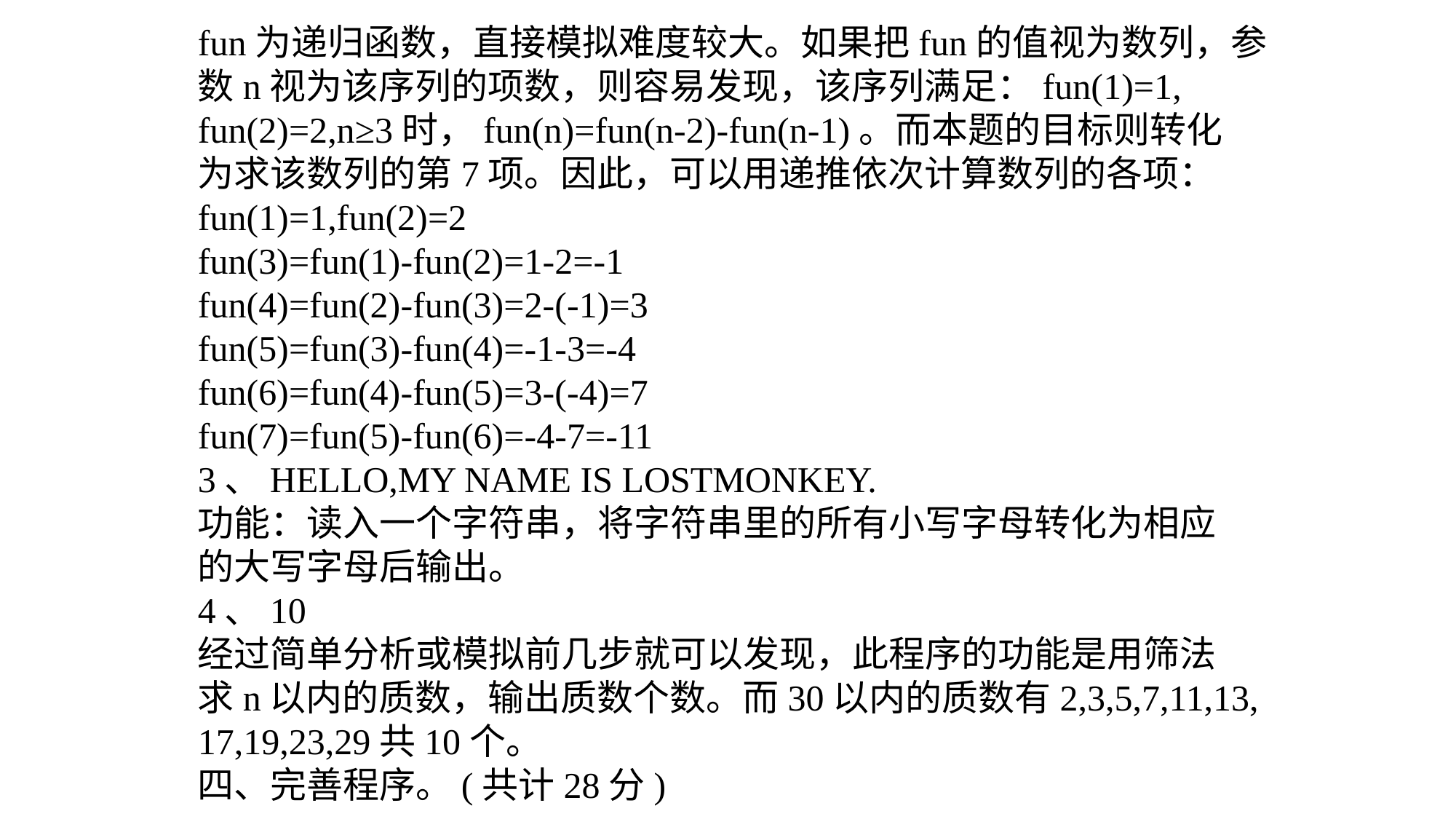

fun为递归函数，直接模拟难度较大。如果把fun的值视为数列，参
数n视为该序列的项数，则容易发现，该序列满足：fun(1)=1,
fun(2)=2,n≥3时，fun(n)=fun(n-2)-fun(n-1)。而本题的目标则转化
为求该数列的第7项。因此，可以用递推依次计算数列的各项：
fun(1)=1,fun(2)=2
fun(3)=fun(1)-fun(2)=1-2=-1
fun(4)=fun(2)-fun(3)=2-(-1)=3
fun(5)=fun(3)-fun(4)=-1-3=-4
fun(6)=fun(4)-fun(5)=3-(-4)=7
fun(7)=fun(5)-fun(6)=-4-7=-11
3、HELLO,MY NAME IS LOSTMONKEY.
功能：读入一个字符串，将字符串里的所有小写字母转化为相应
的大写字母后输出。
4、10
经过简单分析或模拟前几步就可以发现，此程序的功能是用筛法
求n以内的质数，输出质数个数。而30以内的质数有2,3,5,7,11,13,
17,19,23,29共10个。
四、完善程序。(共计28分)